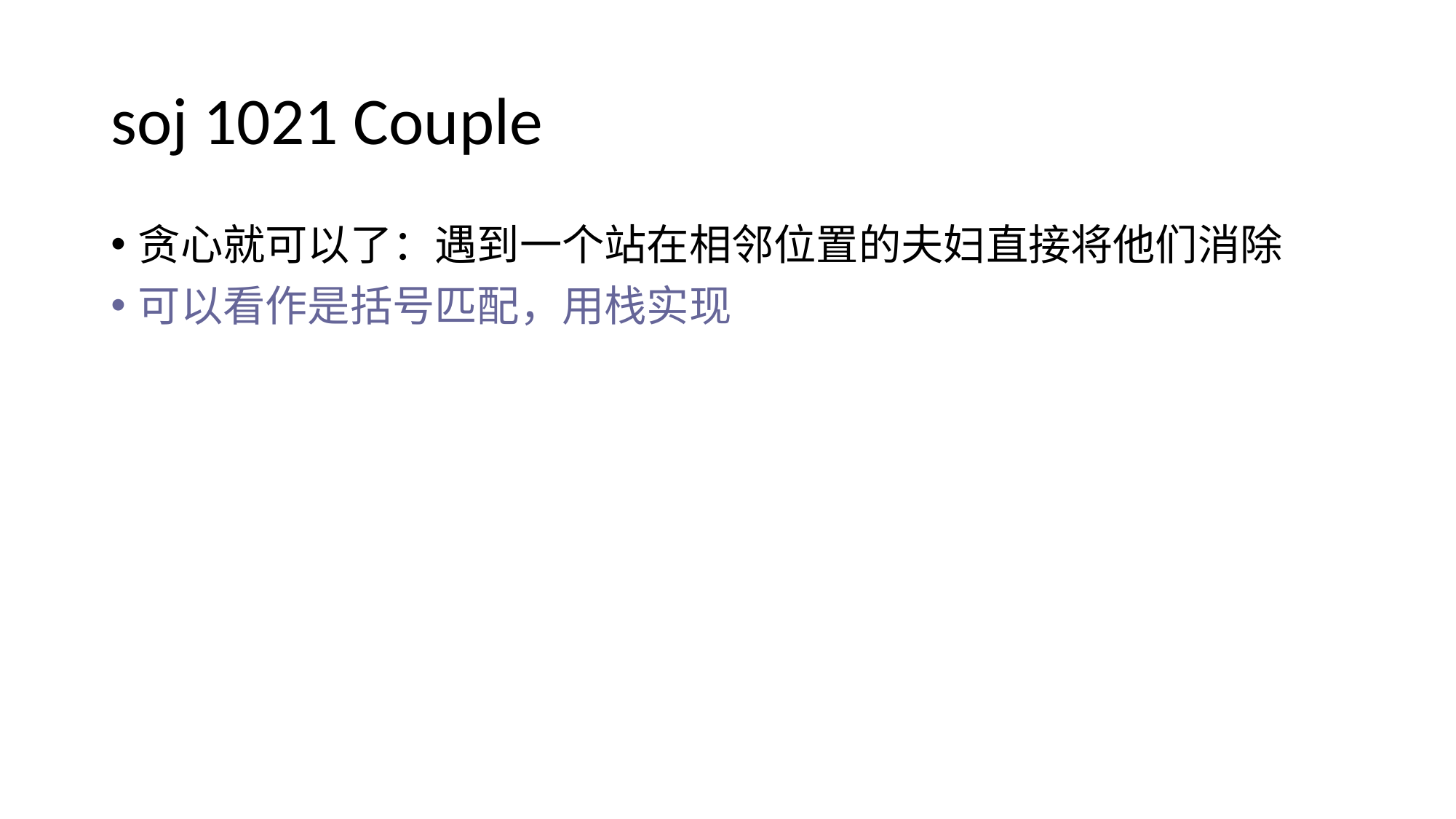

# soj 1021 Couple
贪心就可以了：遇到一个站在相邻位置的夫妇直接将他们消除
可以看作是括号匹配，用栈实现